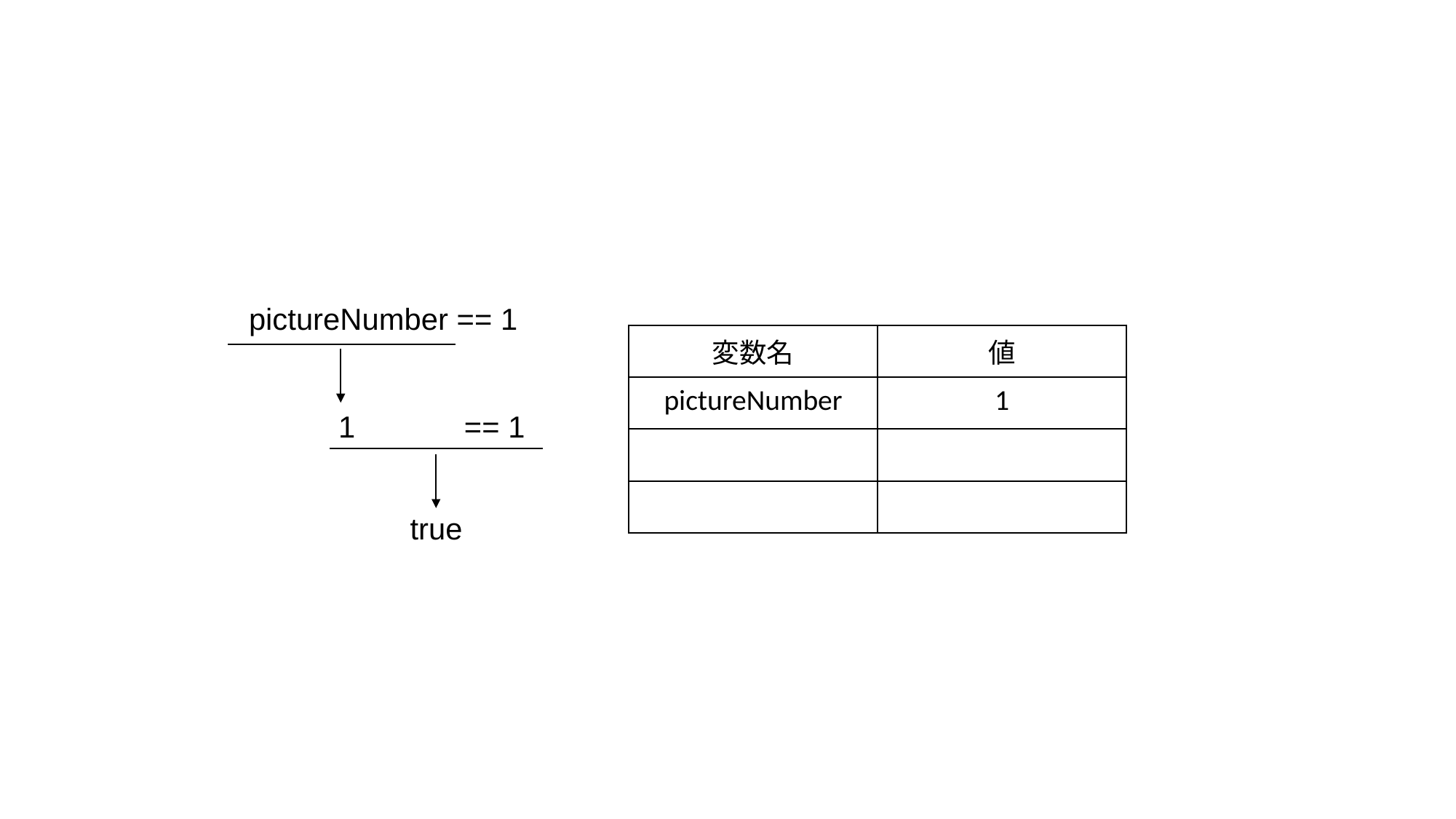

#
pictureNumber == 1
| 変数名 | 値 |
| --- | --- |
| pictureNumber | 1 |
|  |  |
|  |  |
1             == 1
true